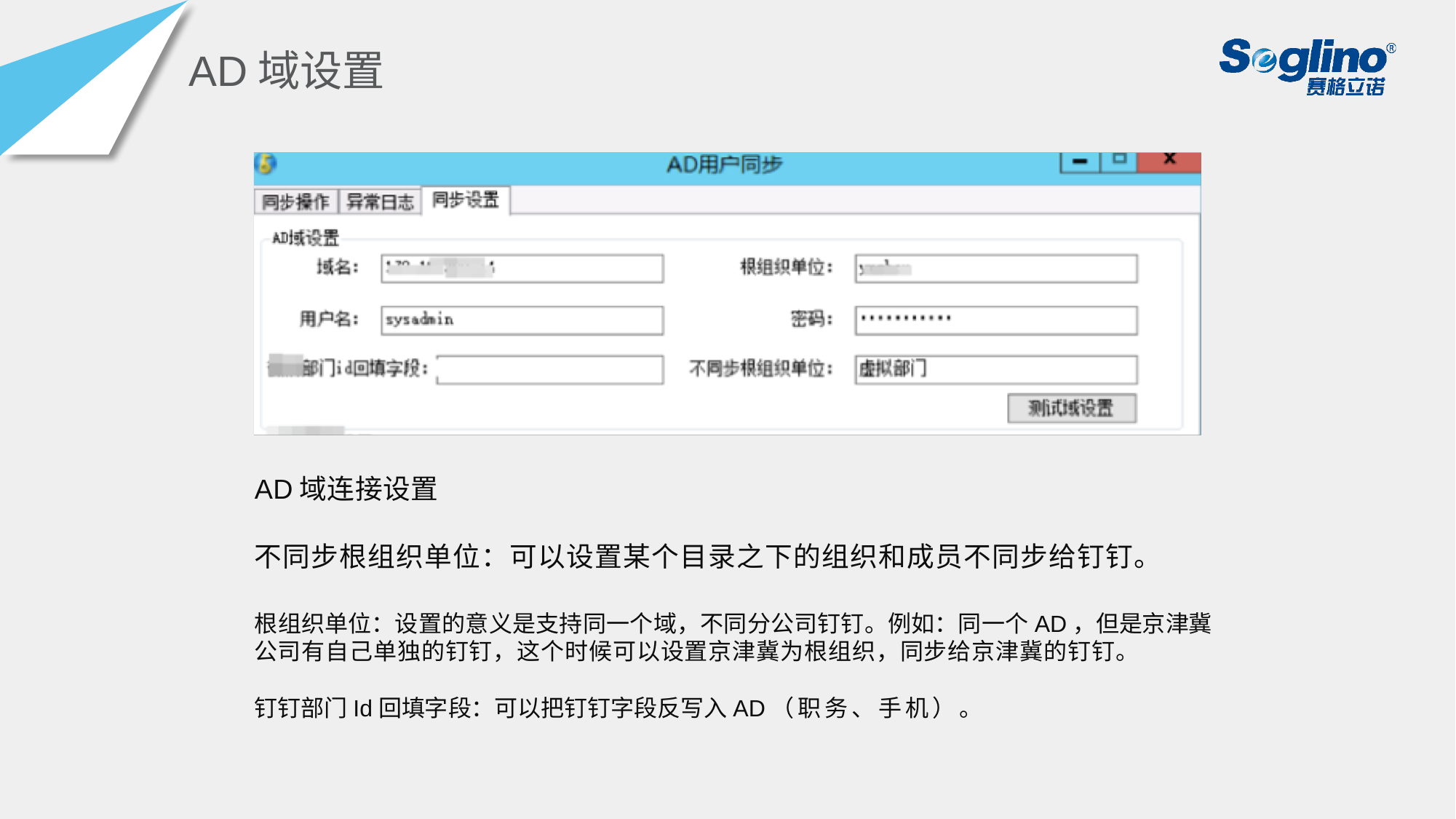

AD域设置

AD域连接设置

不同步根组织单位：可以设置某个目录之下的组织和成员不同步给钉钉。

根组织单位：设置的意义是支持同一个域，不同分公司钉钉。例如：同一个AD，但是京津冀公司有自己单独的钉钉，这个时候可以设置京津冀为根组织，同步给京津冀的钉钉。

钉钉部门Id回填字段：可以把钉钉字段反写入AD（职务、手机）。